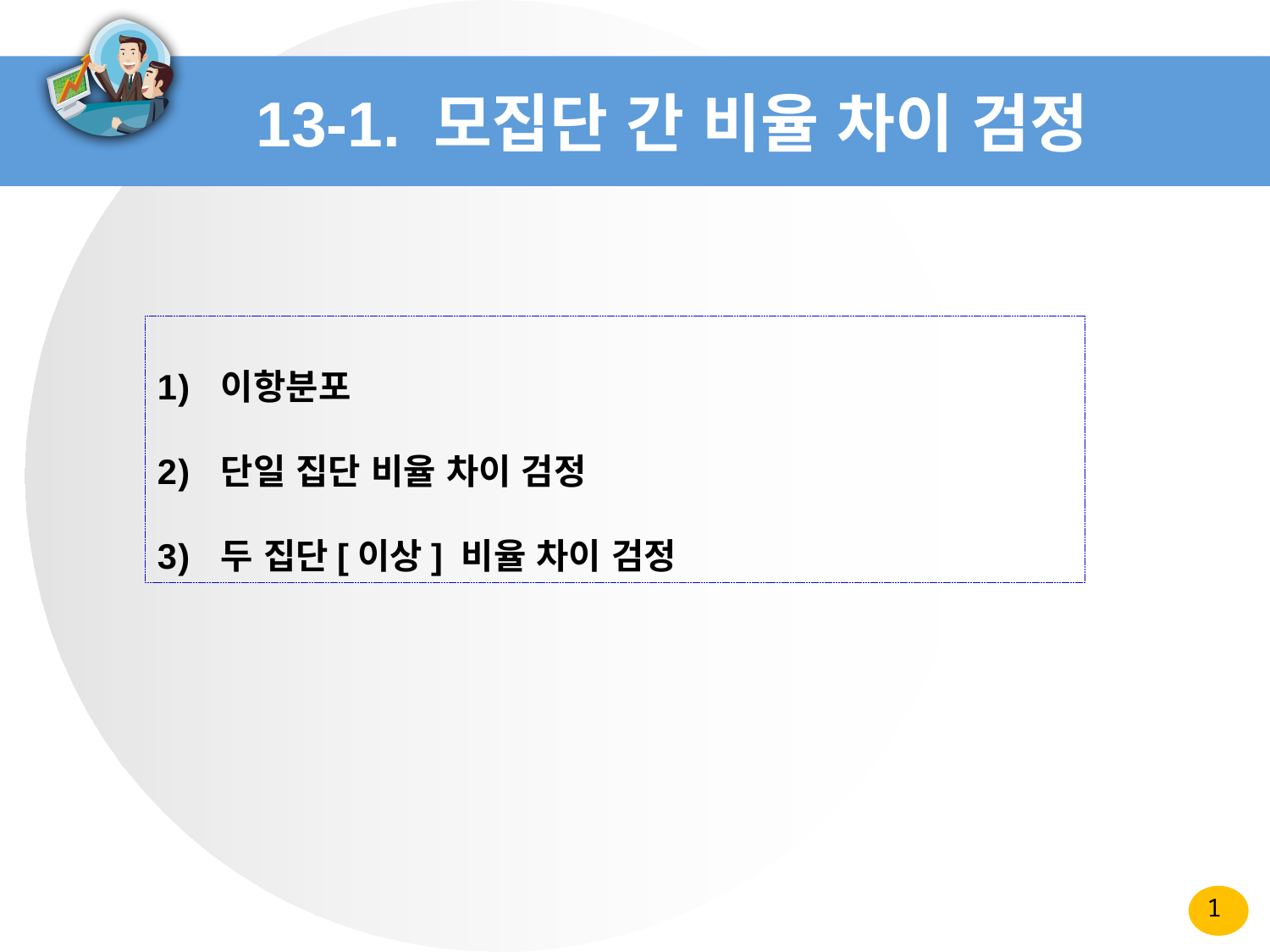

# 13-1. 모집단 간 비율 차이 검정
이항분포
단일 집단 비율 차이 검정
두 집단[이상] 비율 차이 검정
1